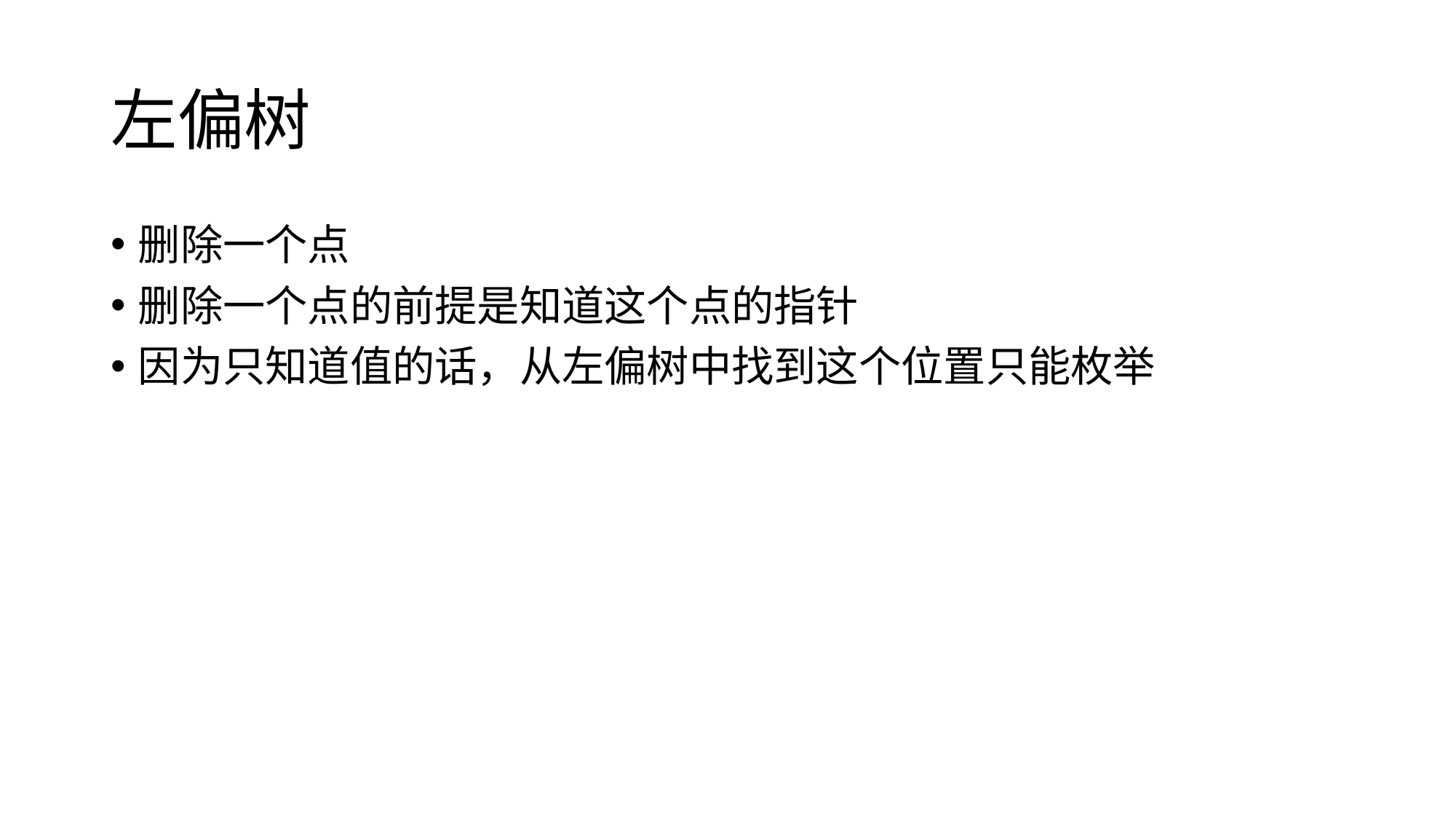

# 左偏树
删除一个点
删除一个点的前提是知道这个点的指针
因为只知道值的话，从左偏树中找到这个位置只能枚举